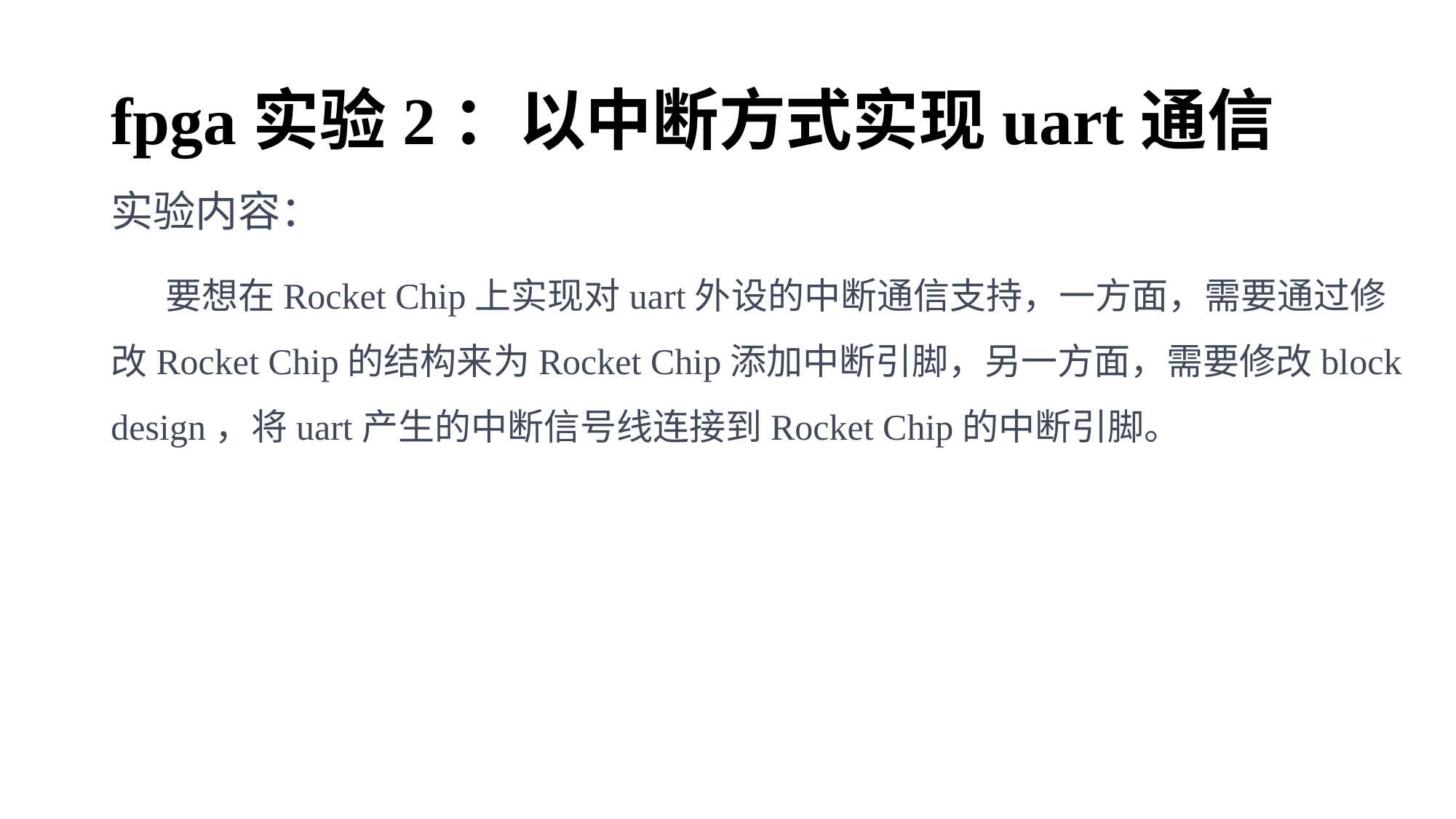

# fpga实验2：以中断方式实现uart通信
实验内容：
要想在Rocket Chip上实现对uart外设的中断通信支持，一方面，需要通过修改Rocket Chip的结构来为Rocket Chip添加中断引脚，另一方面，需要修改block design，将uart产生的中断信号线连接到Rocket Chip的中断引脚。